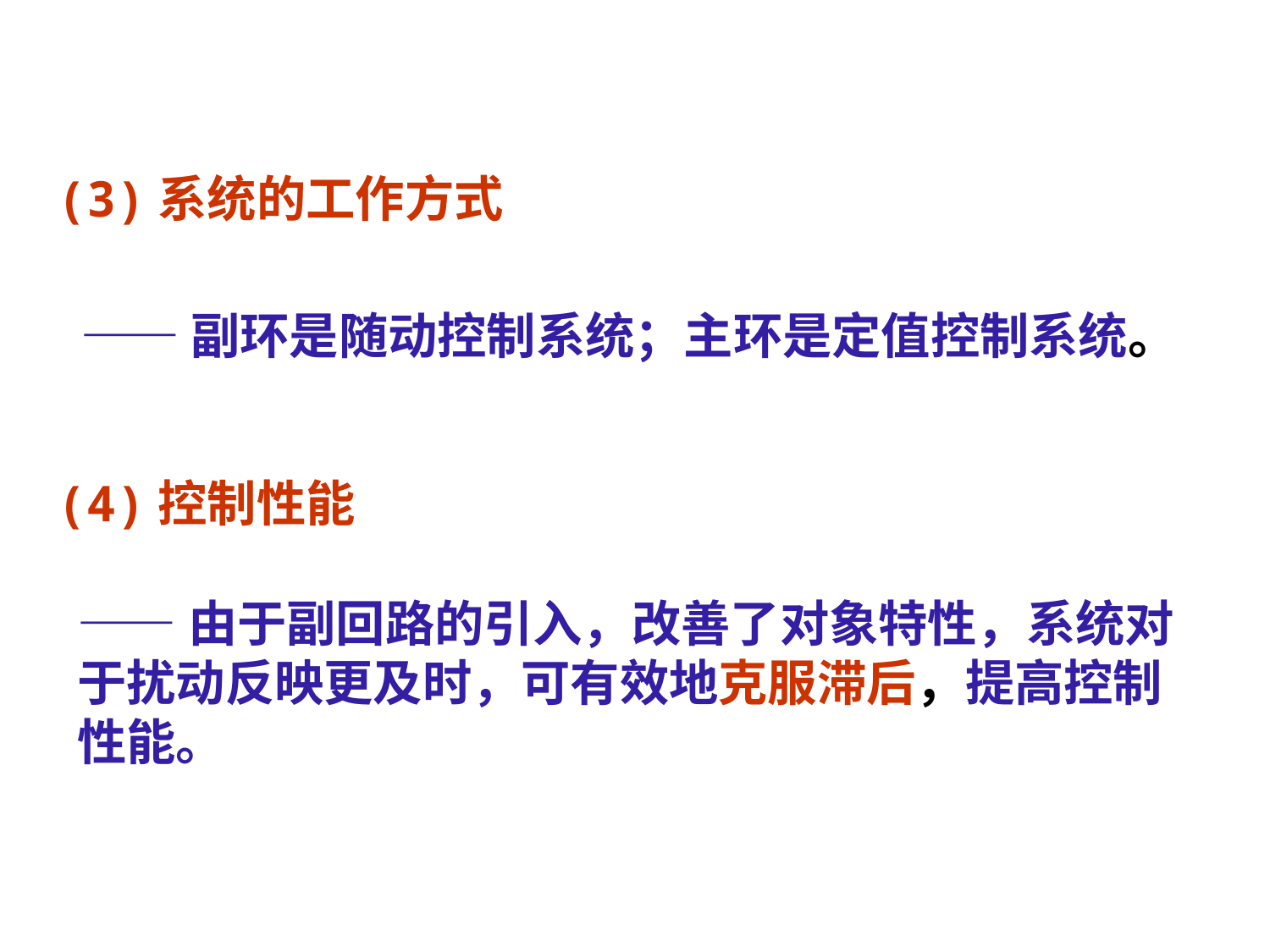

(3)系统的工作方式
——副环是随动控制系统；主环是定值控制系统。
(4)控制性能
——由于副回路的引入，改善了对象特性，系统对于扰动反映更及时，可有效地克服滞后，提高控制性能。